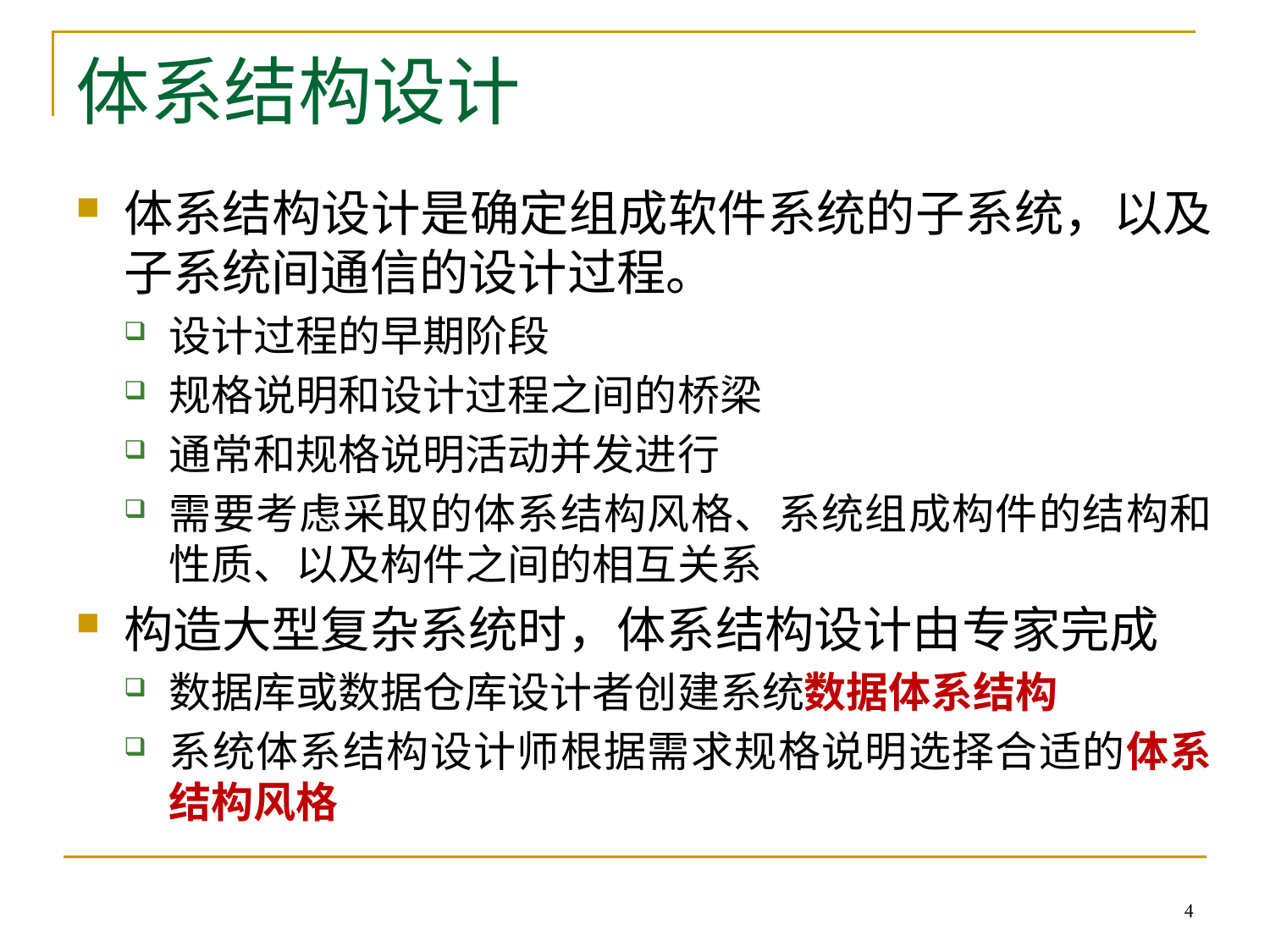

# 体系结构设计
体系结构设计是确定组成软件系统的子系统，以及子系统间通信的设计过程。
设计过程的早期阶段
规格说明和设计过程之间的桥梁
通常和规格说明活动并发进行
需要考虑采取的体系结构风格、系统组成构件的结构和性质、以及构件之间的相互关系
构造大型复杂系统时，体系结构设计由专家完成
数据库或数据仓库设计者创建系统数据体系结构
系统体系结构设计师根据需求规格说明选择合适的体系结构风格
4